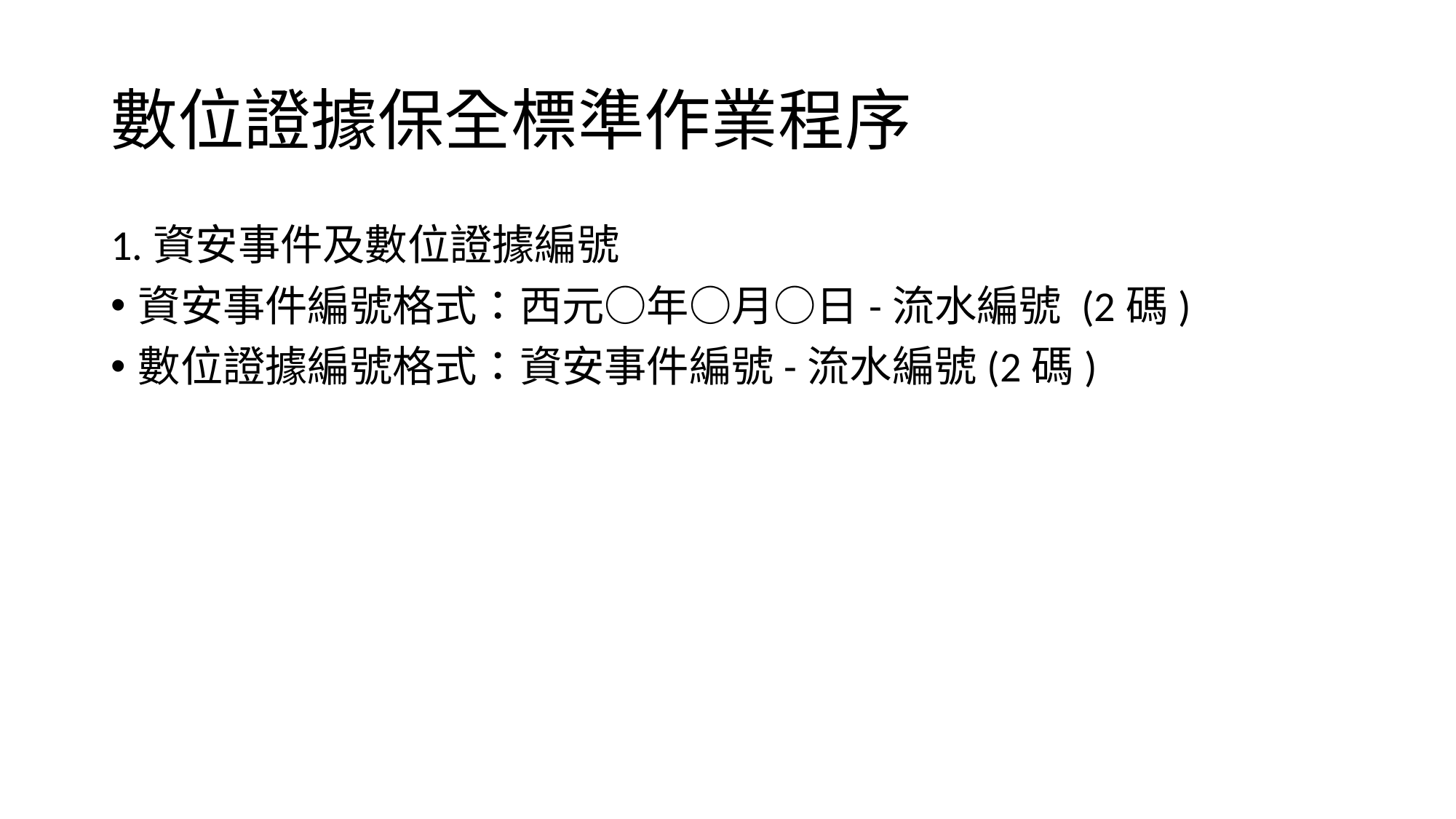

# 數位證據保全標準作業程序
1.資安事件及數位證據編號
資安事件編號格式：西元○年○月○日-流水編號 (2碼)
數位證據編號格式：資安事件編號-流水編號(2碼)